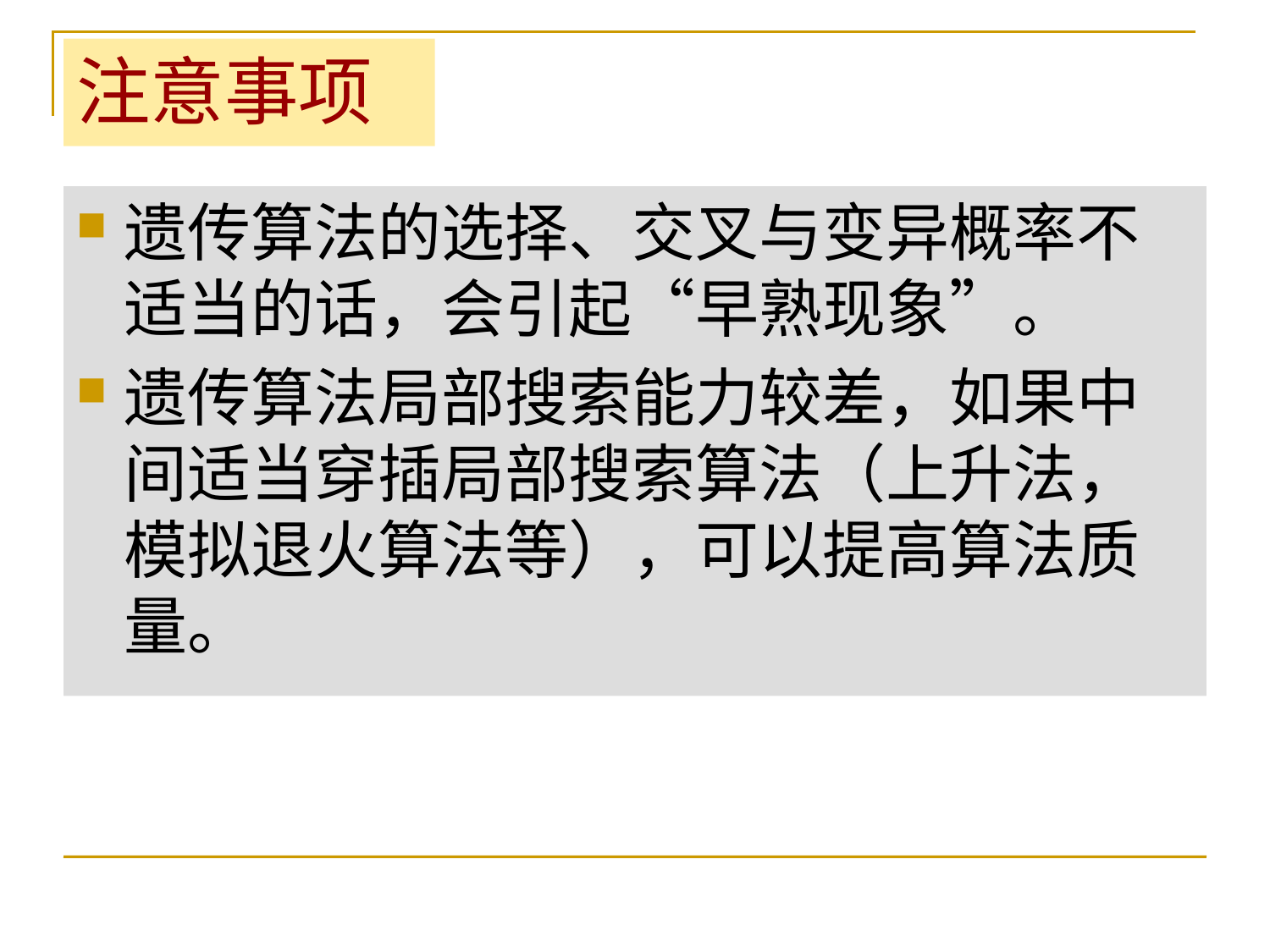

# 注意事项
遗传算法的选择、交叉与变异概率不适当的话，会引起“早熟现象”。
遗传算法局部搜索能力较差，如果中间适当穿插局部搜索算法（上升法，模拟退火算法等），可以提高算法质量。